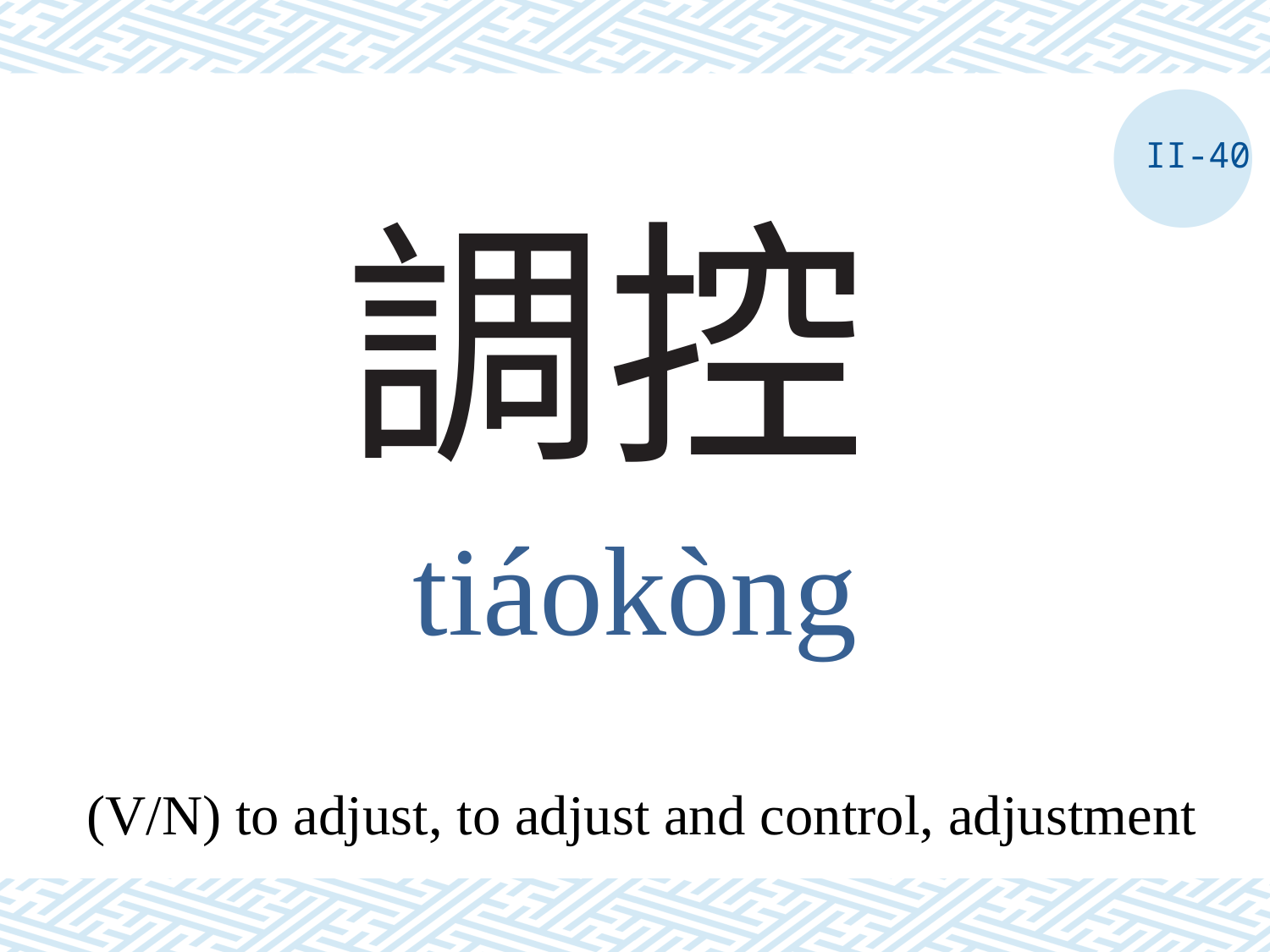

II-40

# 調控
tiáokòng
(V/N) to adjust, to adjust and control, adjustment